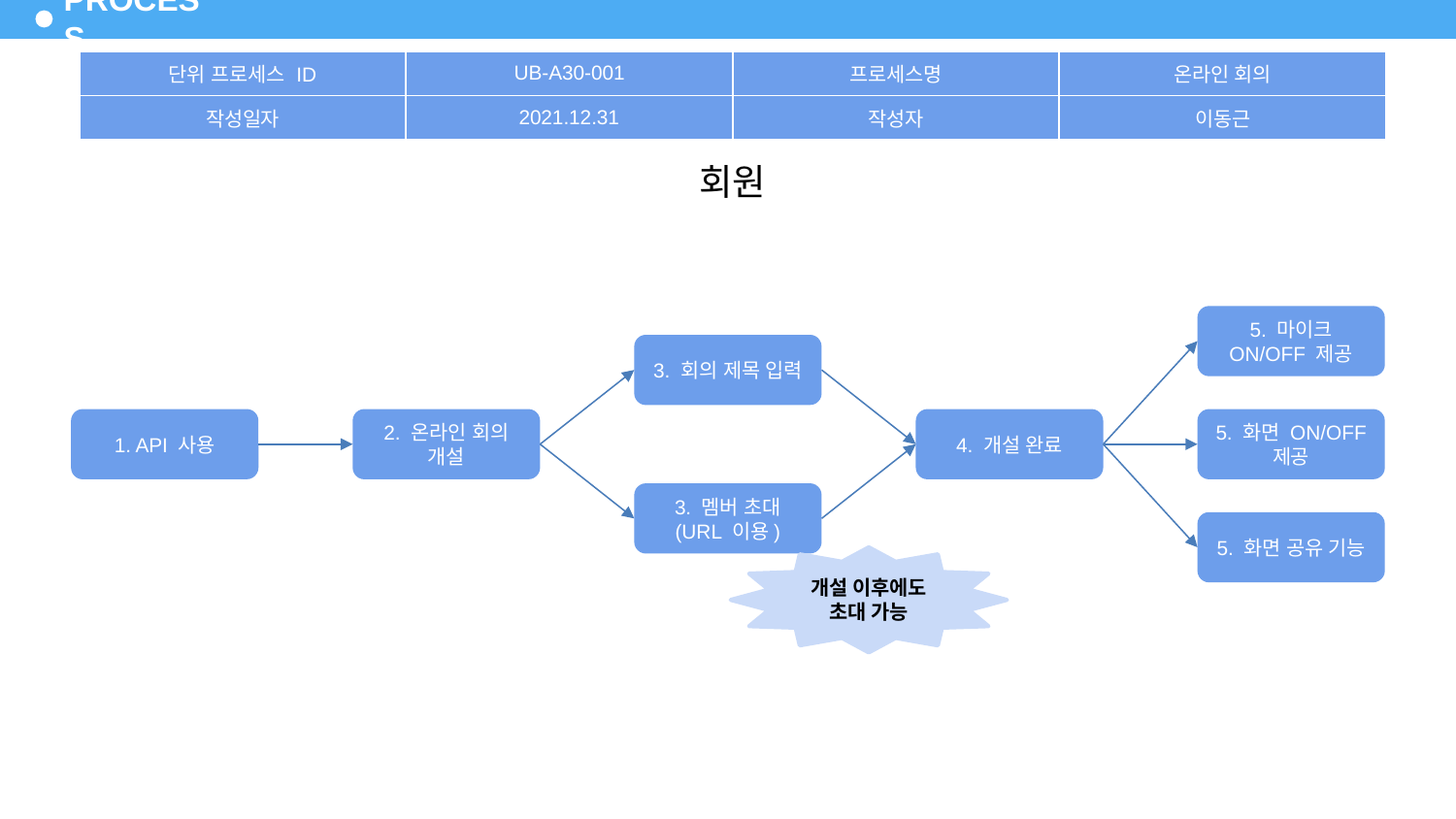

# PROCESS
| 단위 프로세스 ID | UB-A30-001 | 프로세스명 | 온라인 회의 |
| --- | --- | --- | --- |
| 작성일자 | 2021.12.31 | 작성자 | 이동근 |
회원
5. 마이크 ON/OFF 제공
3. 회의 제목 입력
1. API 사용
2. 온라인 회의 개설
4. 개설 완료
5. 화면 ON/OFF 제공
3. 멤버 초대 (URL 이용)
5. 화면 공유 기능
개설 이후에도 초대 가능